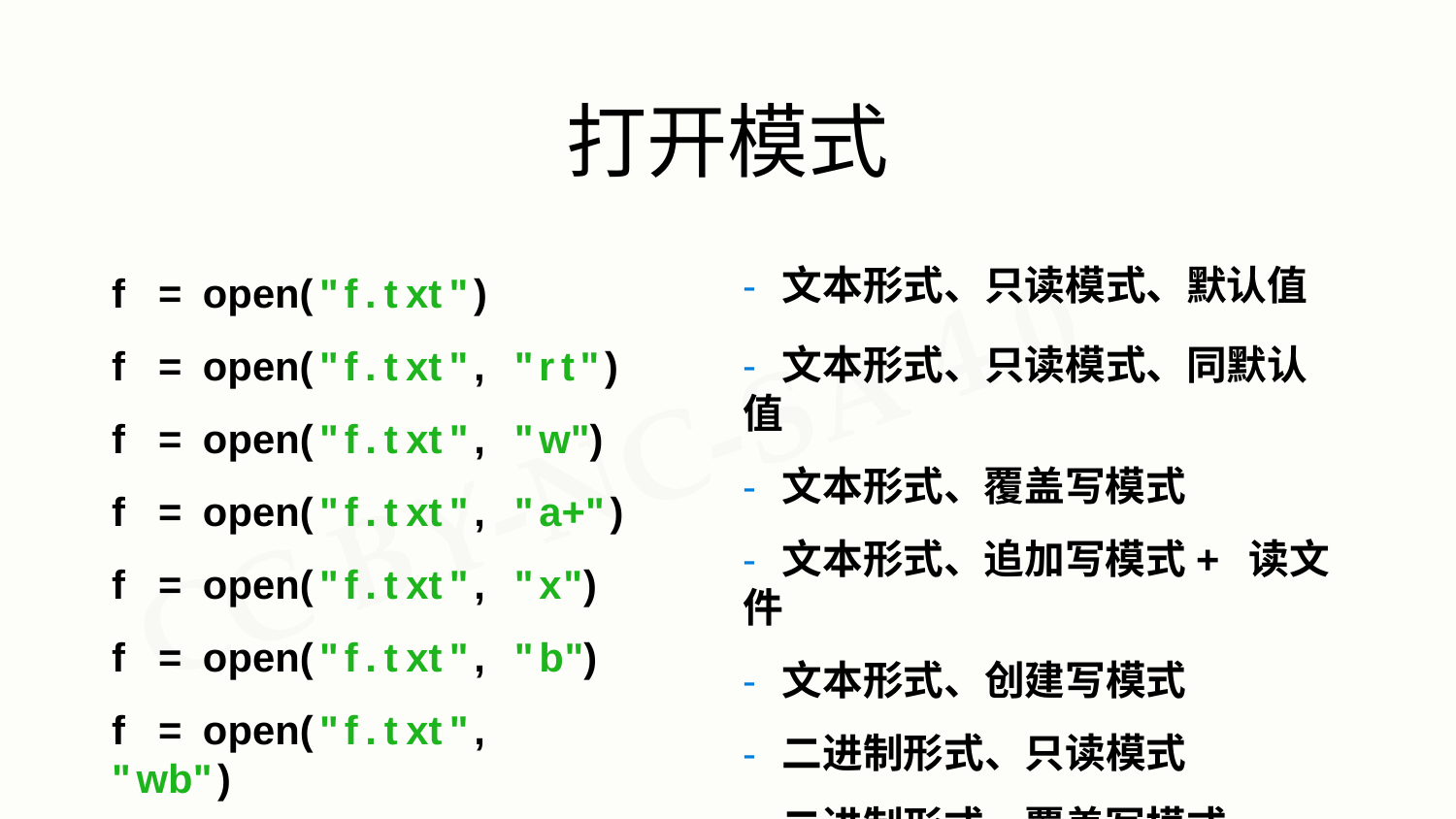

# 打开模式
- 文本形式、只读模式、默认值
- 文本形式、只读模式、同默认值
- 文本形式、覆盖写模式
- 文本形式、追加写模式+ 读文件
- 文本形式、创建写模式
- 二进制形式、只读模式
- 二进制形式、覆盖写模式
f	=	open("f.txt")
f	=	open("f.txt",	"rt")
f	=	open("f.txt",	"w")
f	=	open("f.txt",	"a+")
f	=	open("f.txt",	"x")
f	=	open("f.txt",	"b")
f	=	open("f.txt",	"wb")